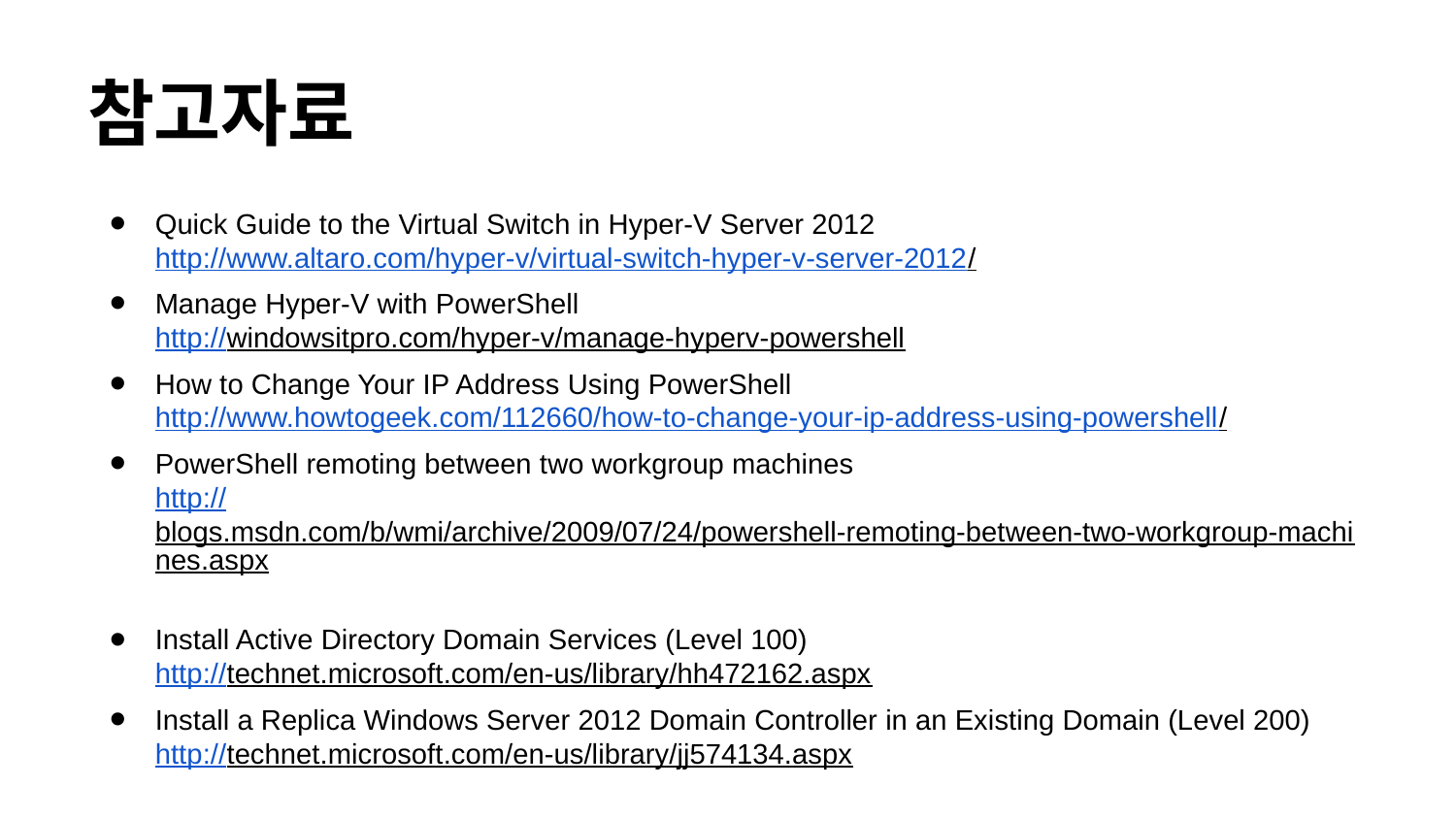

# 참고자료
Quick Guide to the Virtual Switch in Hyper-V Server 2012
http://www.altaro.com/hyper-v/virtual-switch-hyper-v-server-2012/
Manage Hyper-V with PowerShell
http://windowsitpro.com/hyper-v/manage-hyperv-powershell
How to Change Your IP Address Using PowerShell
http://www.howtogeek.com/112660/how-to-change-your-ip-address-using-powershell/
PowerShell remoting between two workgroup machines
http://blogs.msdn.com/b/wmi/archive/2009/07/24/powershell-remoting-between-two-workgroup-machines.aspx
Install Active Directory Domain Services (Level 100)
http://technet.microsoft.com/en-us/library/hh472162.aspx
Install a Replica Windows Server 2012 Domain Controller in an Existing Domain (Level 200)
http://technet.microsoft.com/en-us/library/jj574134.aspx